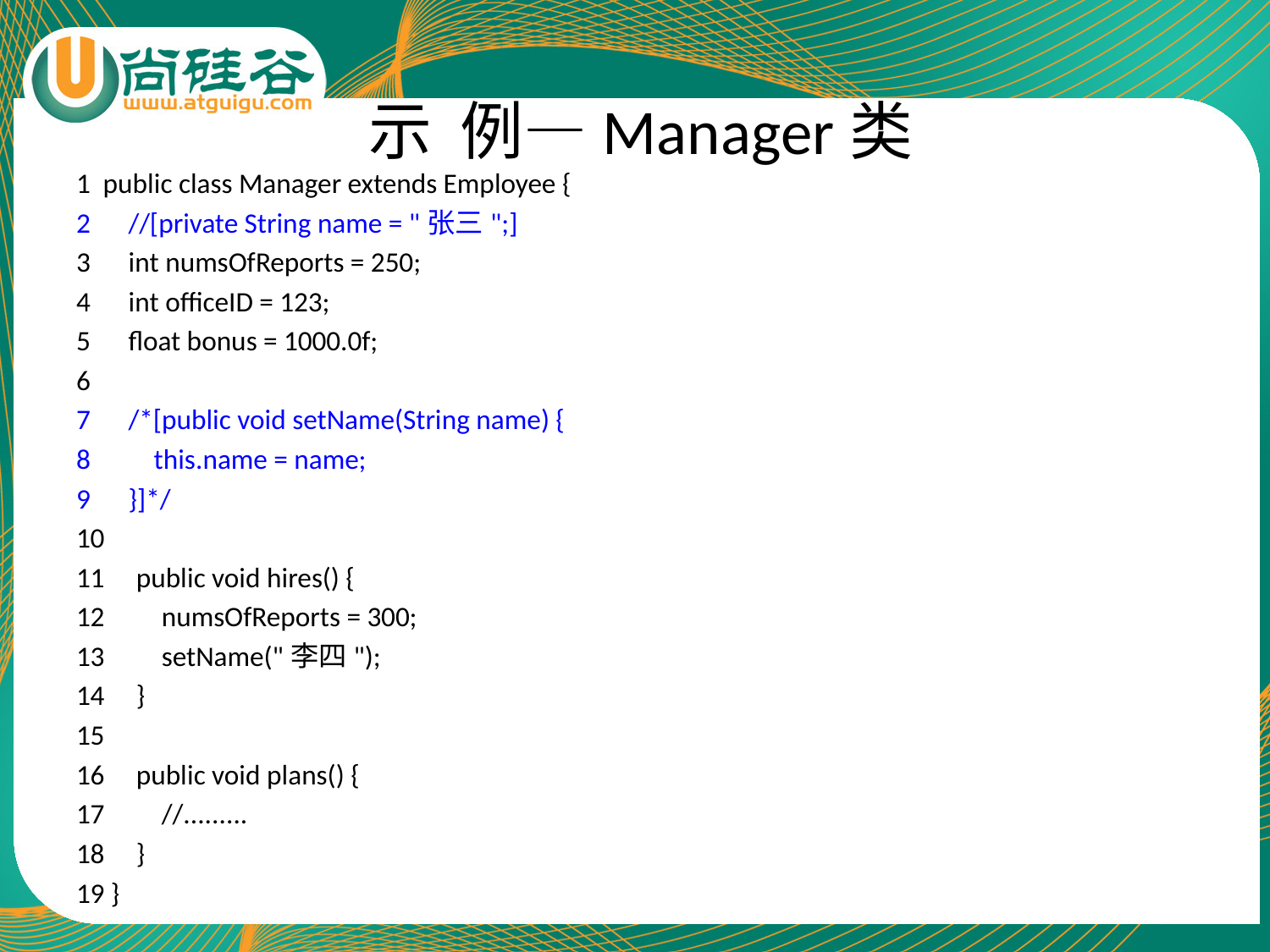

# 示  例—Manager类
1  public class Manager extends Employee {
2      //[private String name = "张三";]
3      int numsOfReports = 250;
4      int officeID = 123;
5      float bonus = 1000.0f;
6
7      /*[public void setName(String name) {
8          this.name = name;
9      }]*/
10
11     public void hires() {
12         numsOfReports = 300;
13         setName("李四");
14     }
15
16     public void plans() {
17         //.........
18     }
19 }